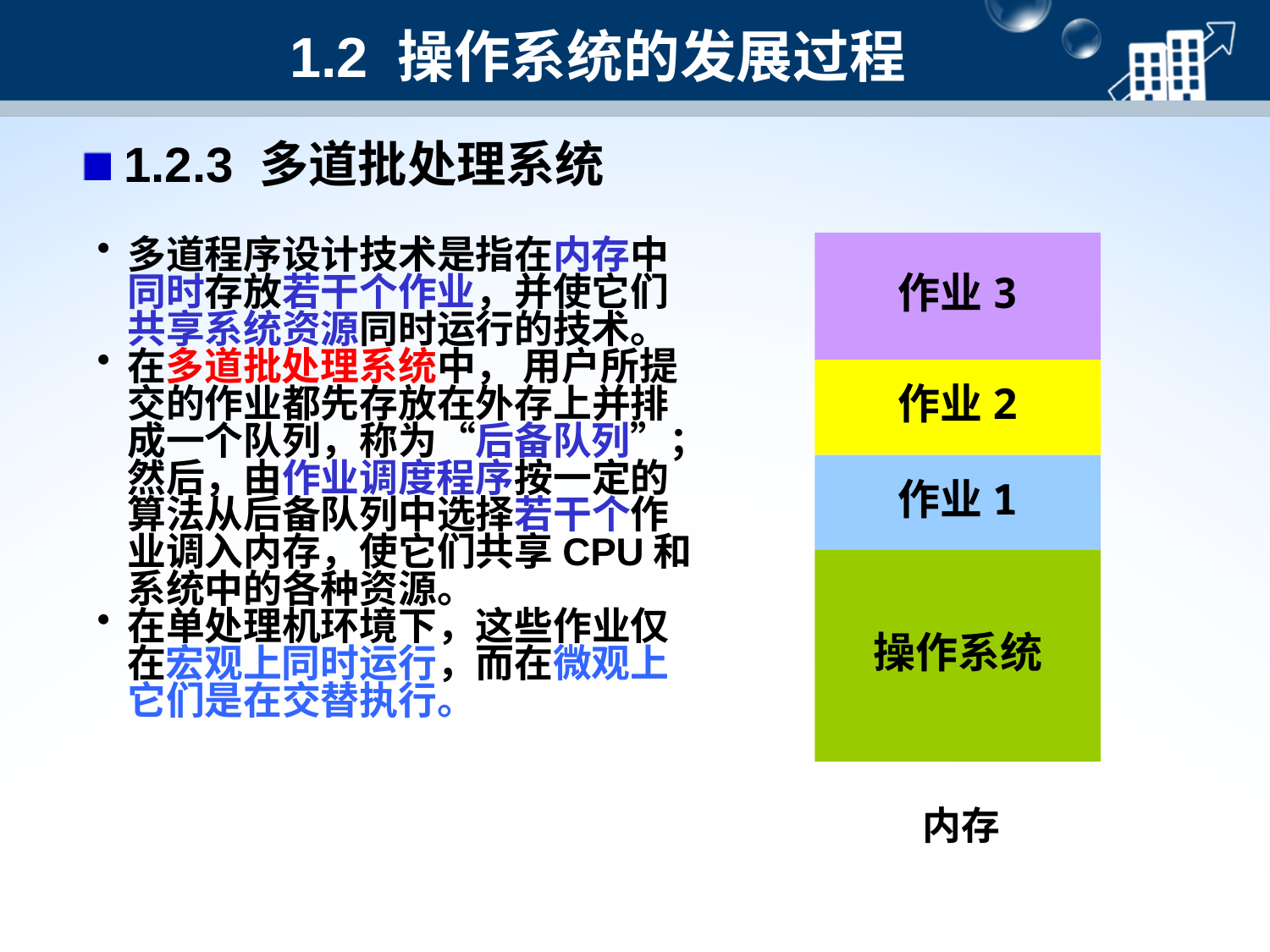

1.2 操作系统的发展过程
1.2.3 多道批处理系统
多道程序设计技术是指在内存中同时存放若干个作业，并使它们共享系统资源同时运行的技术。
在多道批处理系统中， 用户所提交的作业都先存放在外存上并排成一个队列，称为“后备队列”；然后，由作业调度程序按一定的算法从后备队列中选择若干个作业调入内存，使它们共享CPU和系统中的各种资源。
在单处理机环境下，这些作业仅在宏观上同时运行，而在微观上它们是在交替执行。

作业3
作业2
作业1
操作系统
内存